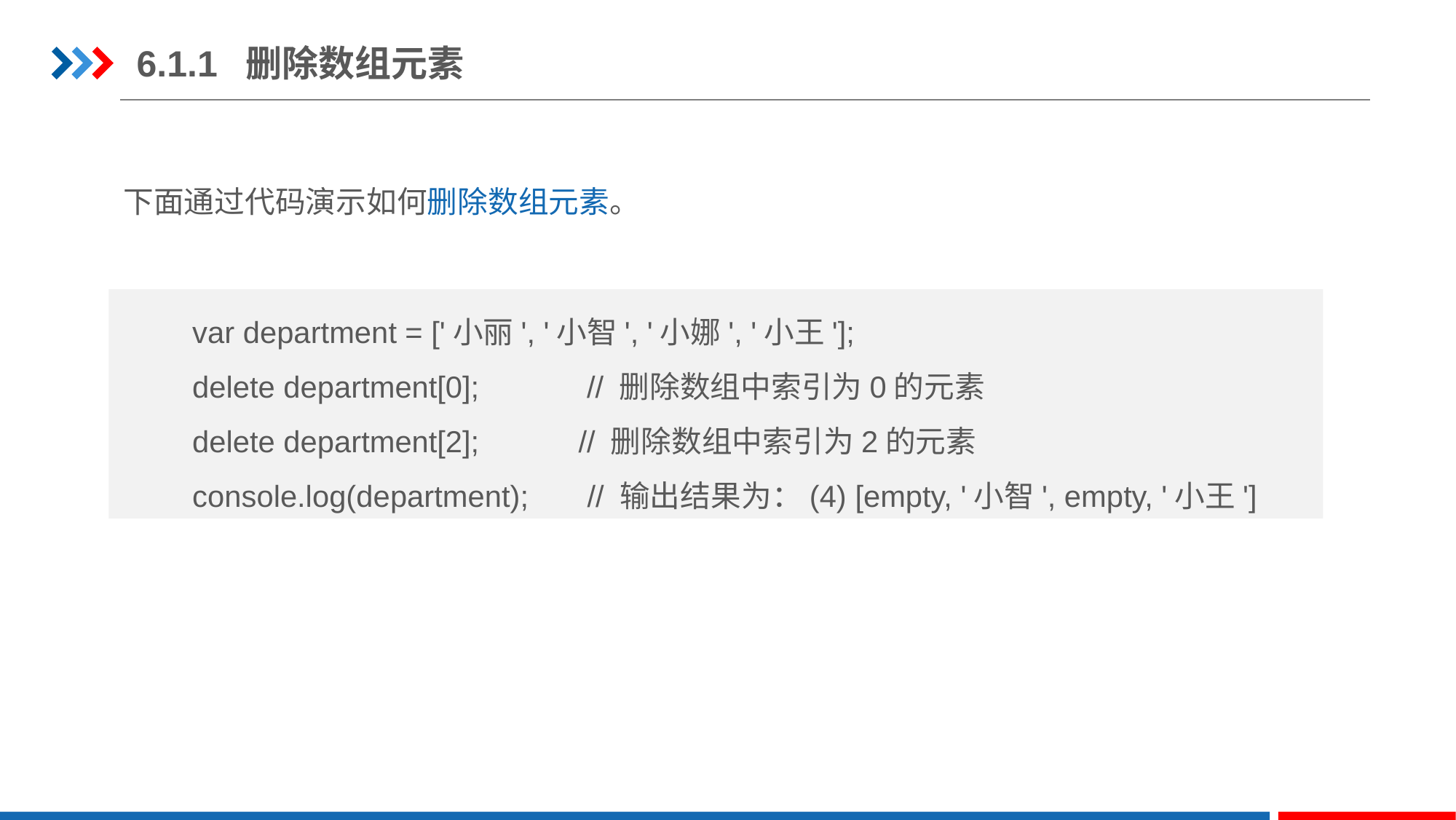

6.1.1	删除数组元素
下面通过代码演示如何删除数组元素。
var department = ['小丽', '小智', '小娜', '小王'];
delete department[0];	        // 删除数组中索引为0的元素
delete department[2];	       // 删除数组中索引为2的元素
console.log(department);       // 输出结果为：(4) [empty, '小智', empty, '小王']